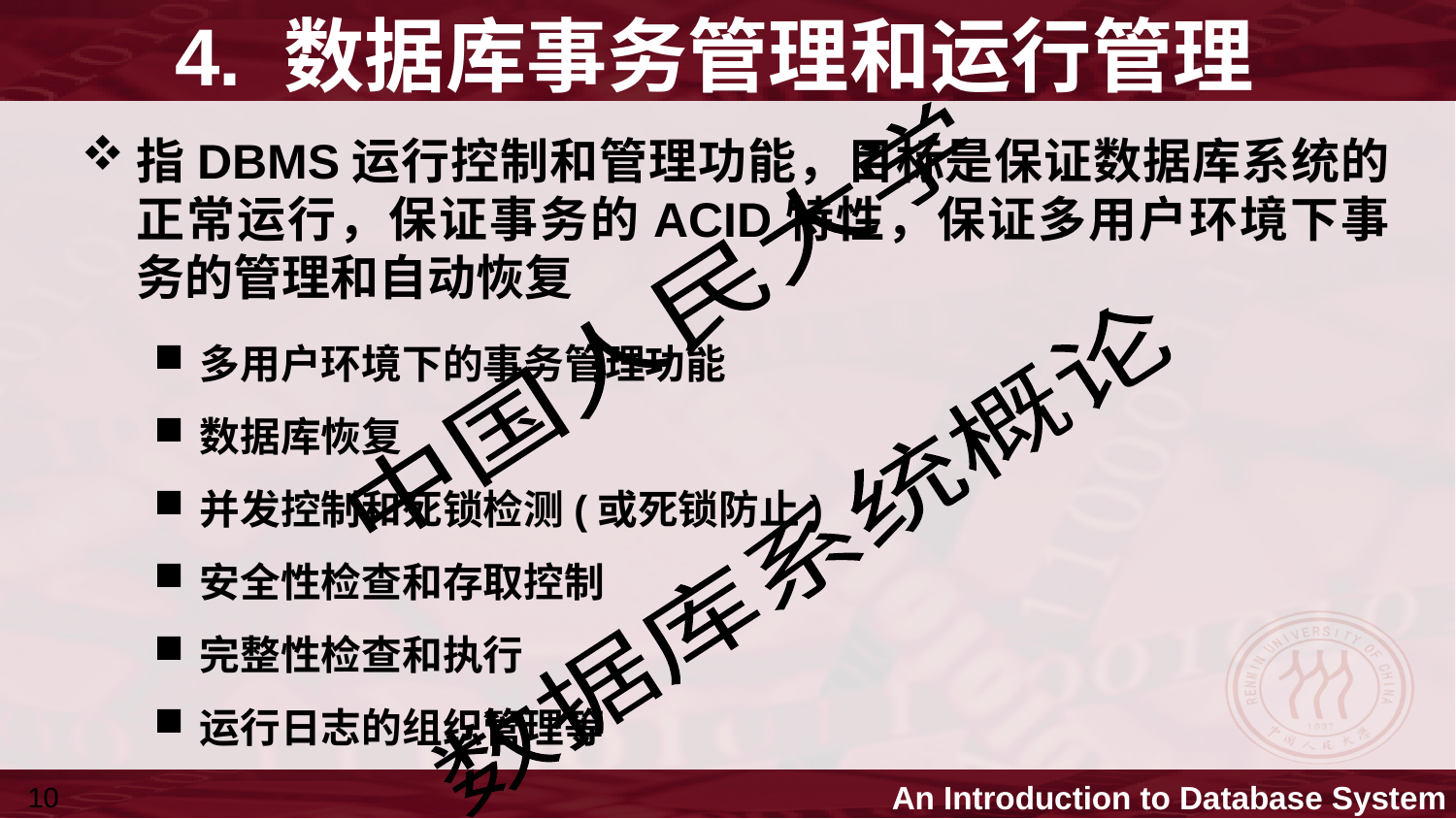

# 4. 数据库事务管理和运行管理
指DBMS运行控制和管理功能，目标是保证数据库系统的正常运行，保证事务的ACID特性，保证多用户环境下事务的管理和自动恢复
多用户环境下的事务管理功能
数据库恢复
并发控制和死锁检测(或死锁防止)
安全性检查和存取控制
完整性检查和执行
运行日志的组织管理等

10